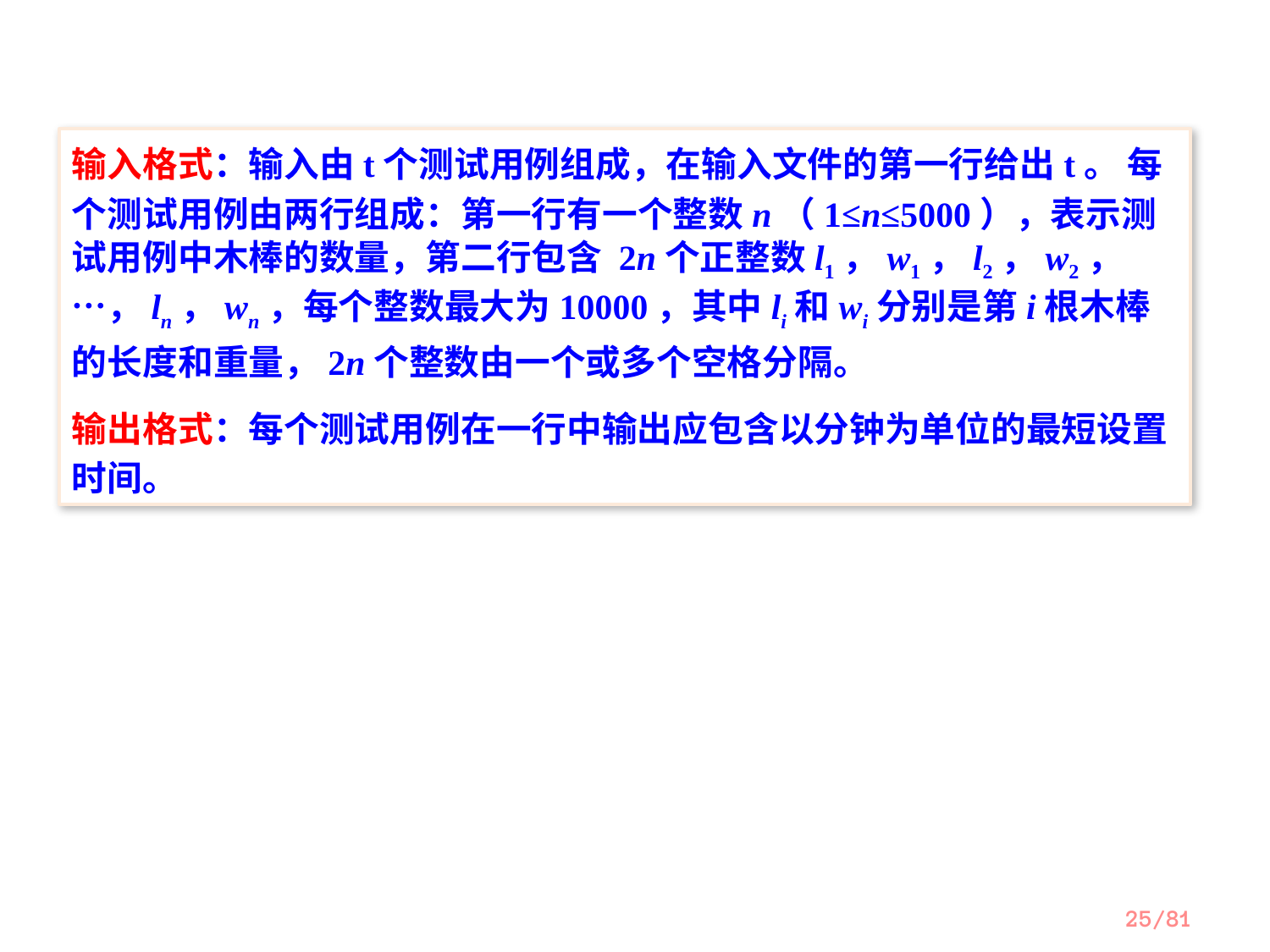

输入格式：输入由t个测试用例组成，在输入文件的第一行给出t。 每个测试用例由两行组成：第一行有一个整数n（1≤n≤5000），表示测试用例中木棒的数量，第二行包含 2n个正整数l1，w1，l2，w2，…，ln，wn，每个整数最大为10000，其中li和wi分别是第i根木棒的长度和重量，2n个整数由一个或多个空格分隔。
输出格式：每个测试用例在一行中输出应包含以分钟为单位的最短设置时间。
25/81